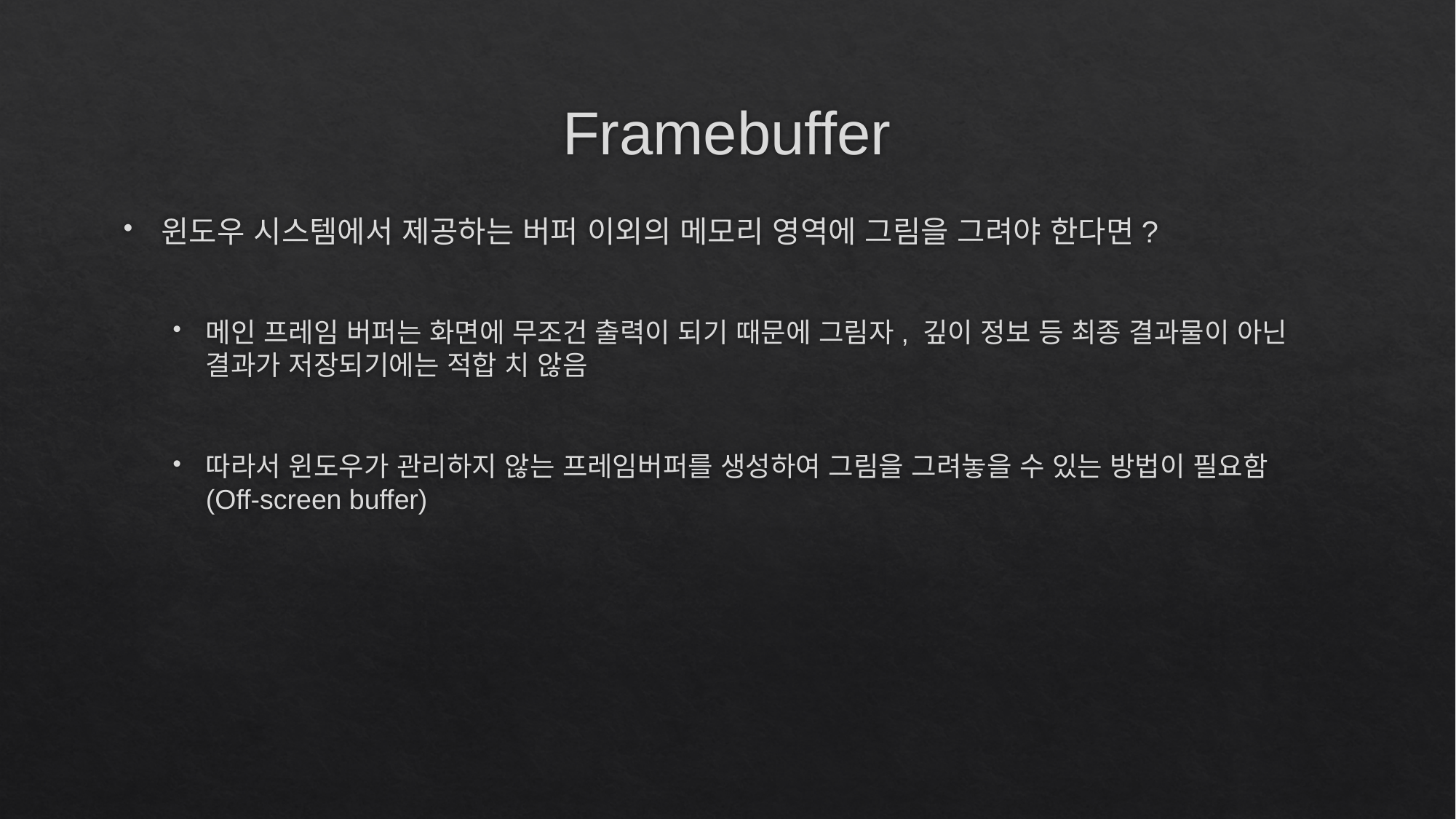

# Framebuffer
윈도우 시스템에서 제공하는 버퍼 이외의 메모리 영역에 그림을 그려야 한다면?

메인 프레임 버퍼는 화면에 무조건 출력이 되기 때문에 그림자, 깊이 정보 등 최종 결과물이 아닌 결과가 저장되기에는 적합 치 않음

따라서 윈도우가 관리하지 않는 프레임버퍼를 생성하여 그림을 그려놓을 수 있는 방법이 필요함 (Off-screen buffer)